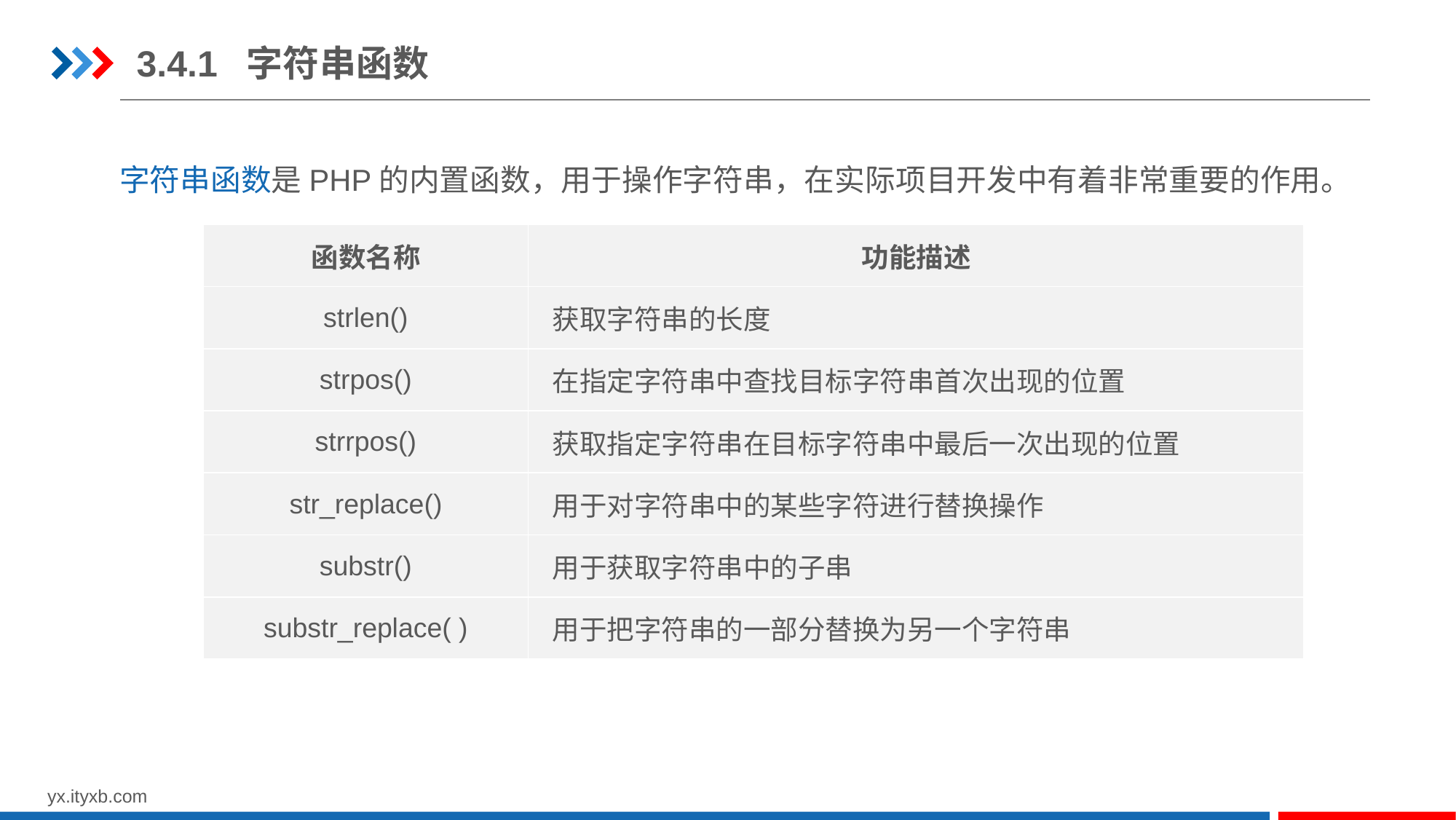

3.4.1  字符串函数
字符串函数是PHP的内置函数，用于操作字符串，在实际项目开发中有着非常重要的作用。
| 函数名称 | 功能描述 |
| --- | --- |
| strlen() | 获取字符串的长度 |
| strpos() | 在指定字符串中查找目标字符串首次出现的位置 |
| strrpos() | 获取指定字符串在目标字符串中最后一次出现的位置 |
| str\_replace() | 用于对字符串中的某些字符进行替换操作 |
| substr() | 用于获取字符串中的子串 |
| substr\_replace( ) | 用于把字符串的一部分替换为另一个字符串 |